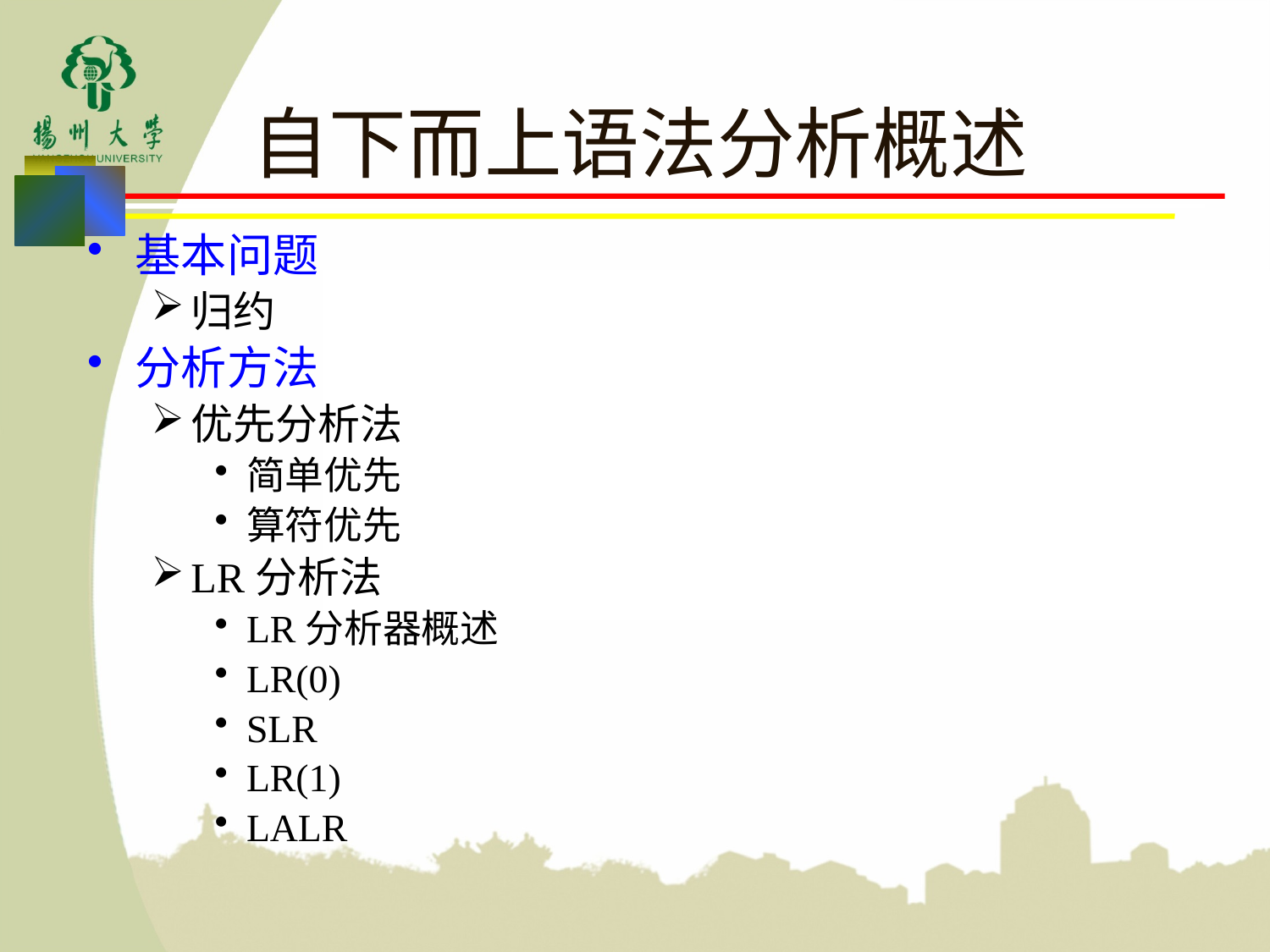

# 自下而上语法分析概述
基本问题
归约
分析方法
优先分析法
简单优先
算符优先
LR分析法
LR分析器概述
LR(0)
SLR
LR(1)
LALR

2